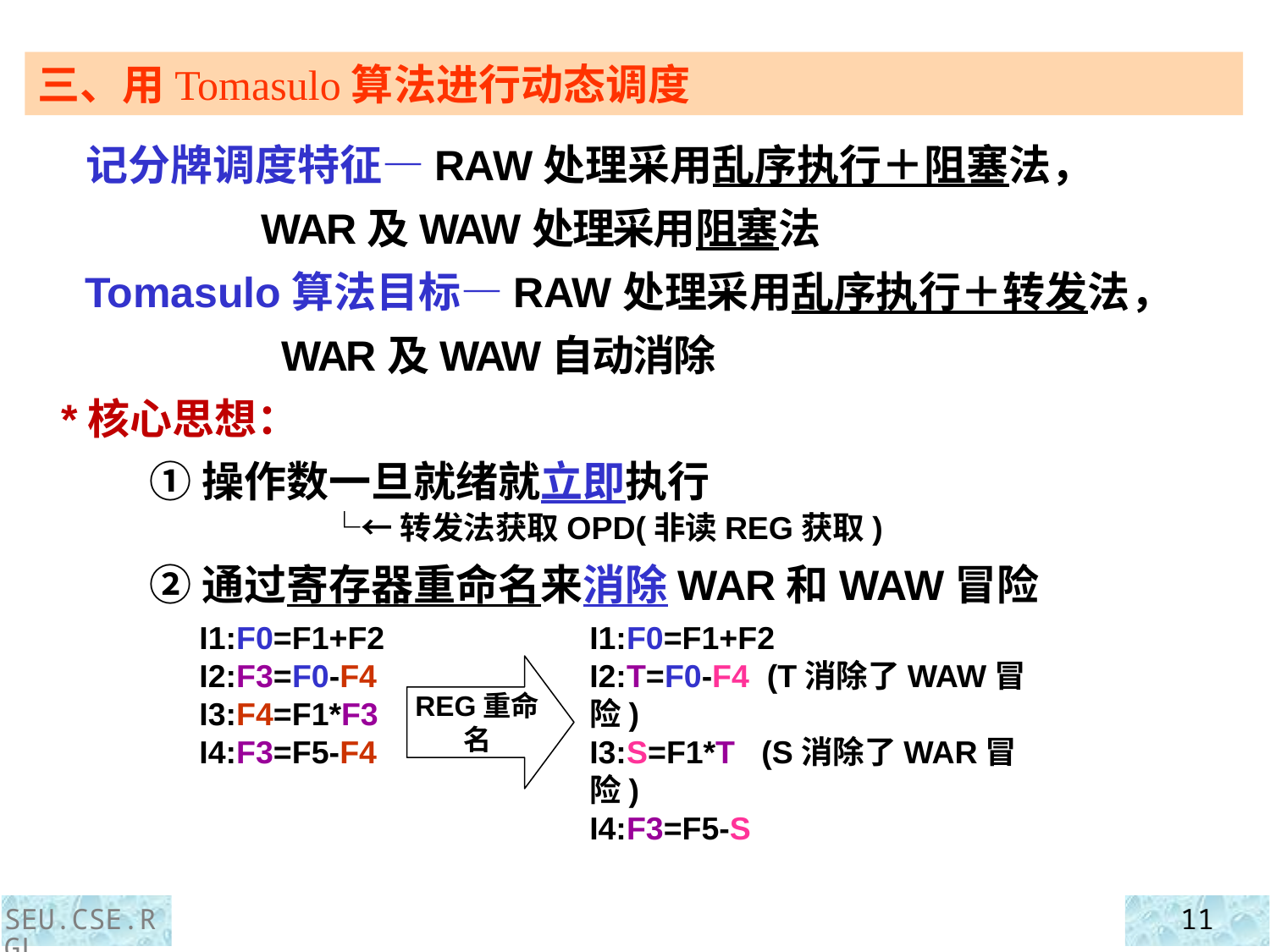

三、用Tomasulo算法进行动态调度
    记分牌调度特征—RAW处理采用乱序执行＋阻塞法，
                      WAR及WAW处理采用阻塞法
    Tomasulo算法目标—RAW处理采用乱序执行＋转发法，
                        WAR及WAW自动消除
  *核心思想：
①操作数一旦就绪就立即执行
                         └←转发法获取OPD(非读REG获取)
②通过寄存器重命名来消除WAR和WAW冒险
I1:F0=F1+F2
I2:F3=F0-F4
I3:F4=F1*F3
I4:F3=F5-F4
I1:F0=F1+F2
I2:T=F0-F4  (T消除了WAW冒险)
I3:S=F1*T   (S消除了WAR冒险)
I4:F3=F5-S
REG重命名
SEU.CSE.RGL
11